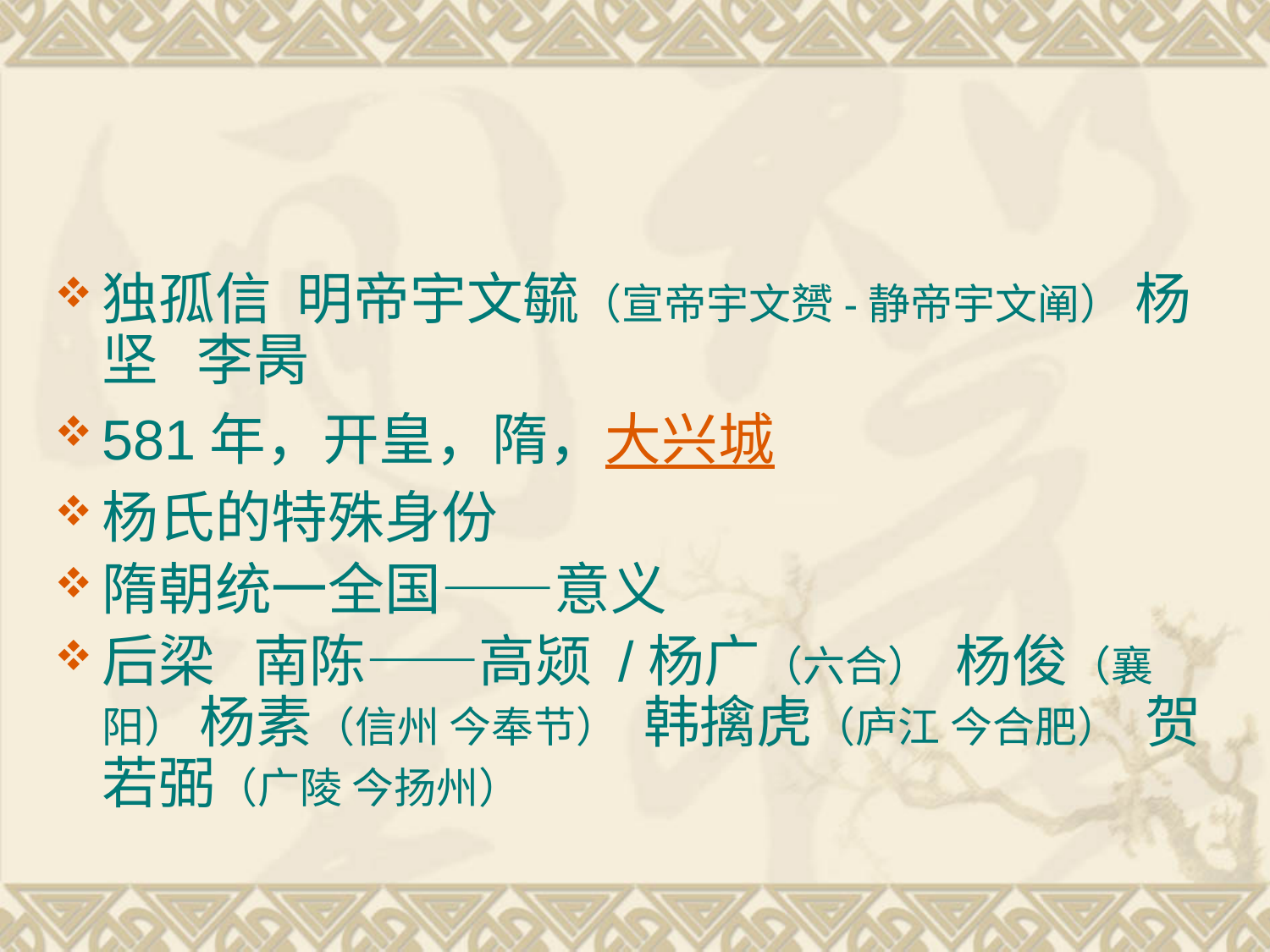

#
独孤信  明帝宇文毓（宣帝宇文赟-静帝宇文阐） 杨坚   李昺
581年，开皇，隋，大兴城
杨氏的特殊身份
隋朝统一全国——意义
后梁   南陈——高颎 /杨广（六合）  杨俊（襄阳） 杨素（信州 今奉节）  韩擒虎（庐江 今合肥）  贺若弼（广陵 今扬州）